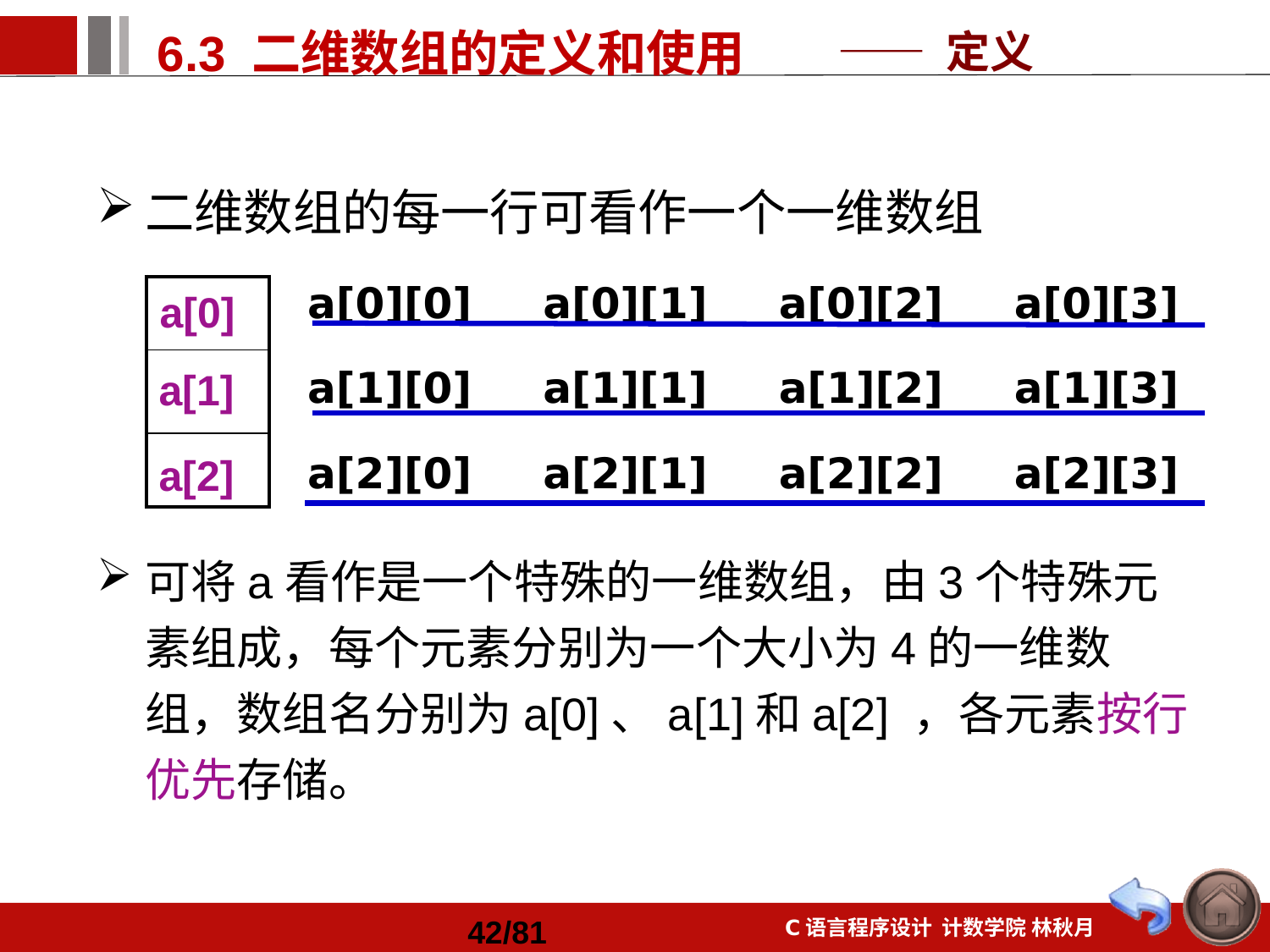

—— 定义
二维数组的每一行可看作一个一维数组

可将a看作是一个特殊的一维数组，由3个特殊元素组成，每个元素分别为一个大小为4的一维数组，数组名分别为a[0]、a[1]和a[2] ，各元素按行优先存储。
| a[0][0] | a[0][1] | a[0][2] | a[0][3] |
| --- | --- | --- | --- |
| a[1][0] | a[1][1] | a[1][2] | a[1][3] |
| a[2][0] | a[2][1] | a[2][2] | a[2][3] |
|  |
| --- |
|  |
|  |
a[0]
a[1]
a[2]